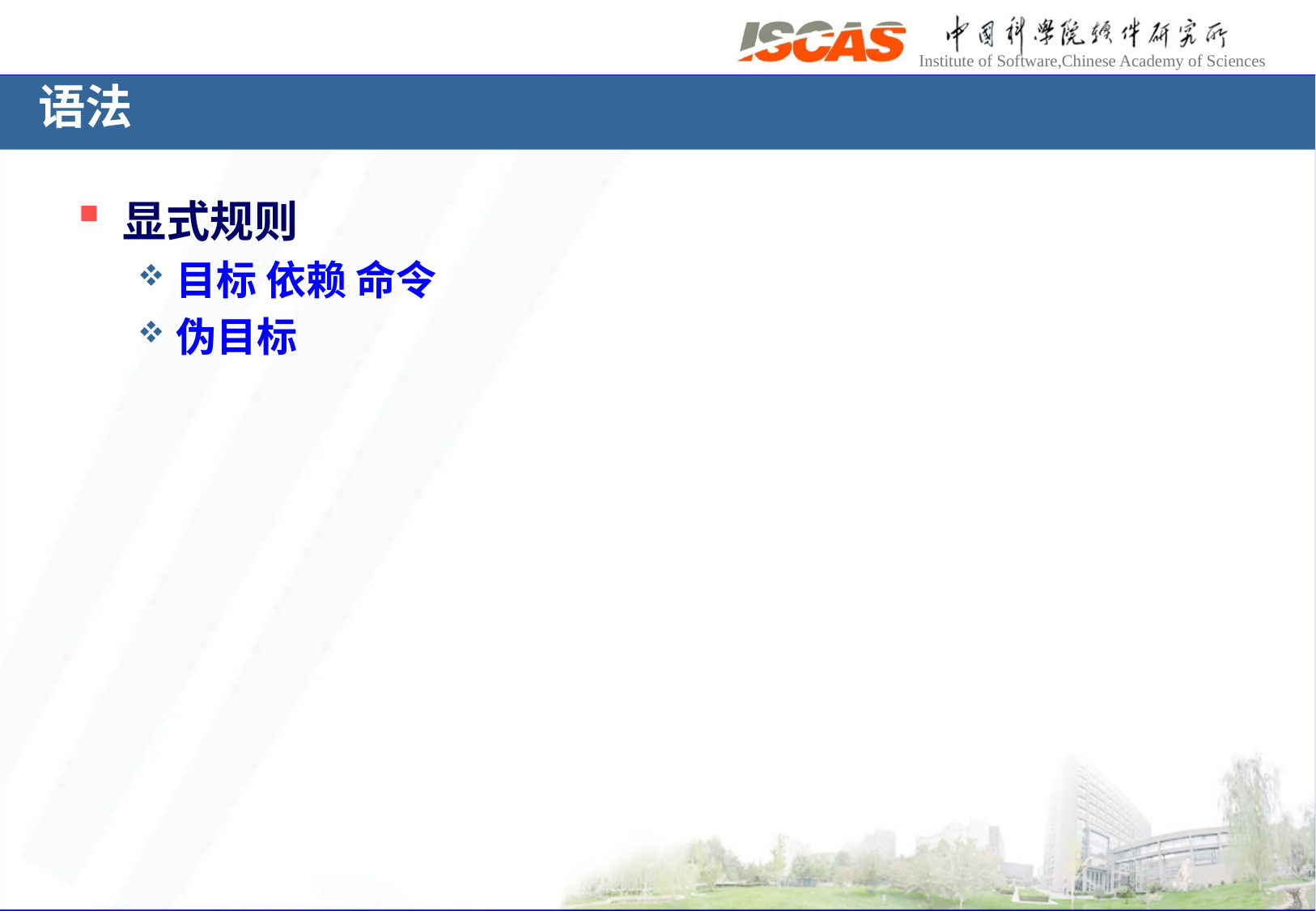

# 语法
显式规则
目标 依赖 命令
伪目标